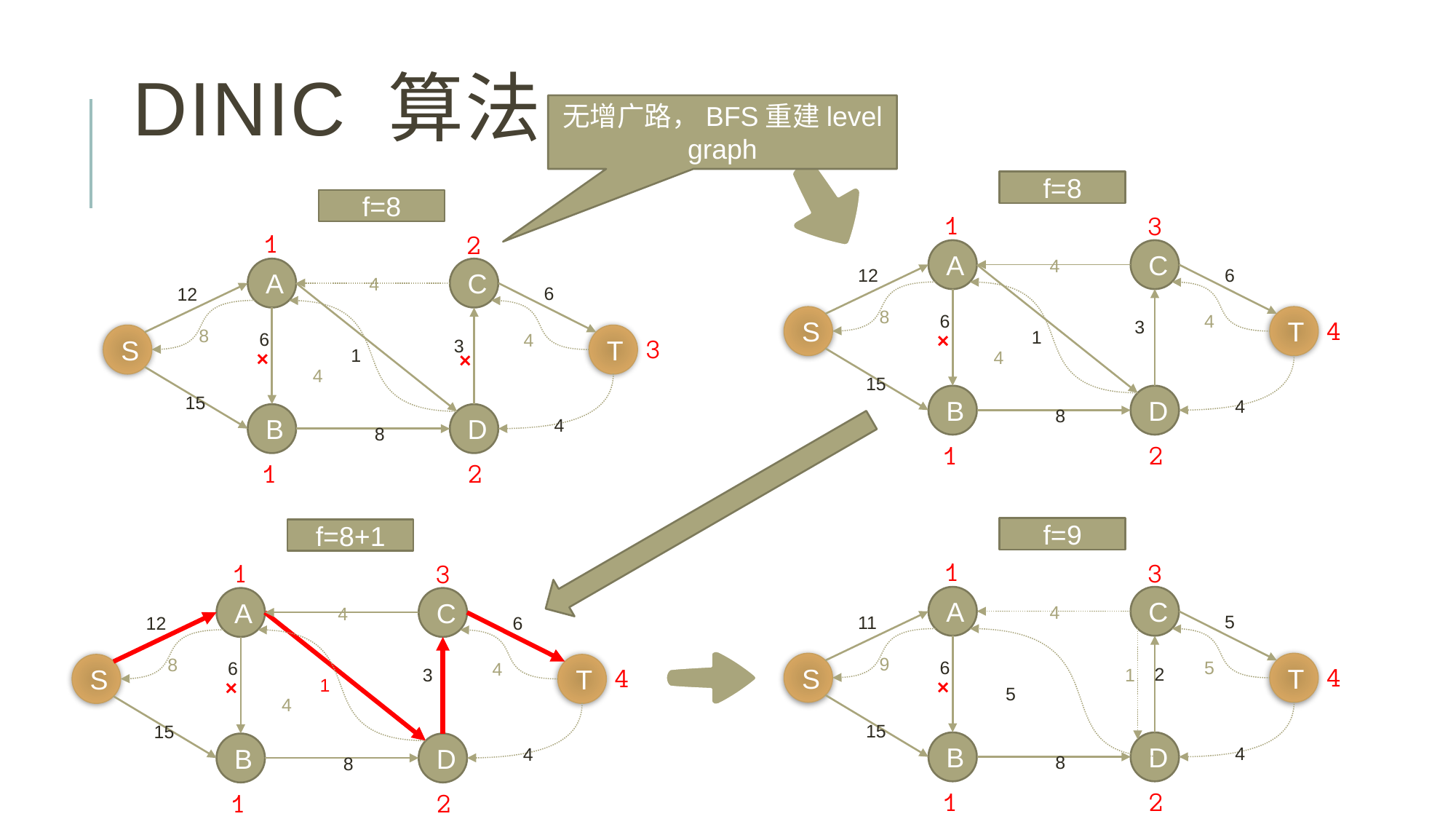

# Dinic 算法
无增广路，BFS重建level graph

f=8
f=8
1
3
A
C
6
12
6
T
S
3
1
15
D
B
8
4
×
1
2
1
2
A
C
6
12
6
T
S
3
1
15
D
B
8
3
×
×
1
2
4
4
8
4
8
4
4
4
4
4

f=9
f=8+1
1
3
A
C
5
11
6
T
S
2
15
D
B
8
4
×
1
2
1
3
A
C
6
12
6
T
S
3
1
15
D
B
8
4
×
1
2
4
4
9
8

5
4
1
5
4
4
4